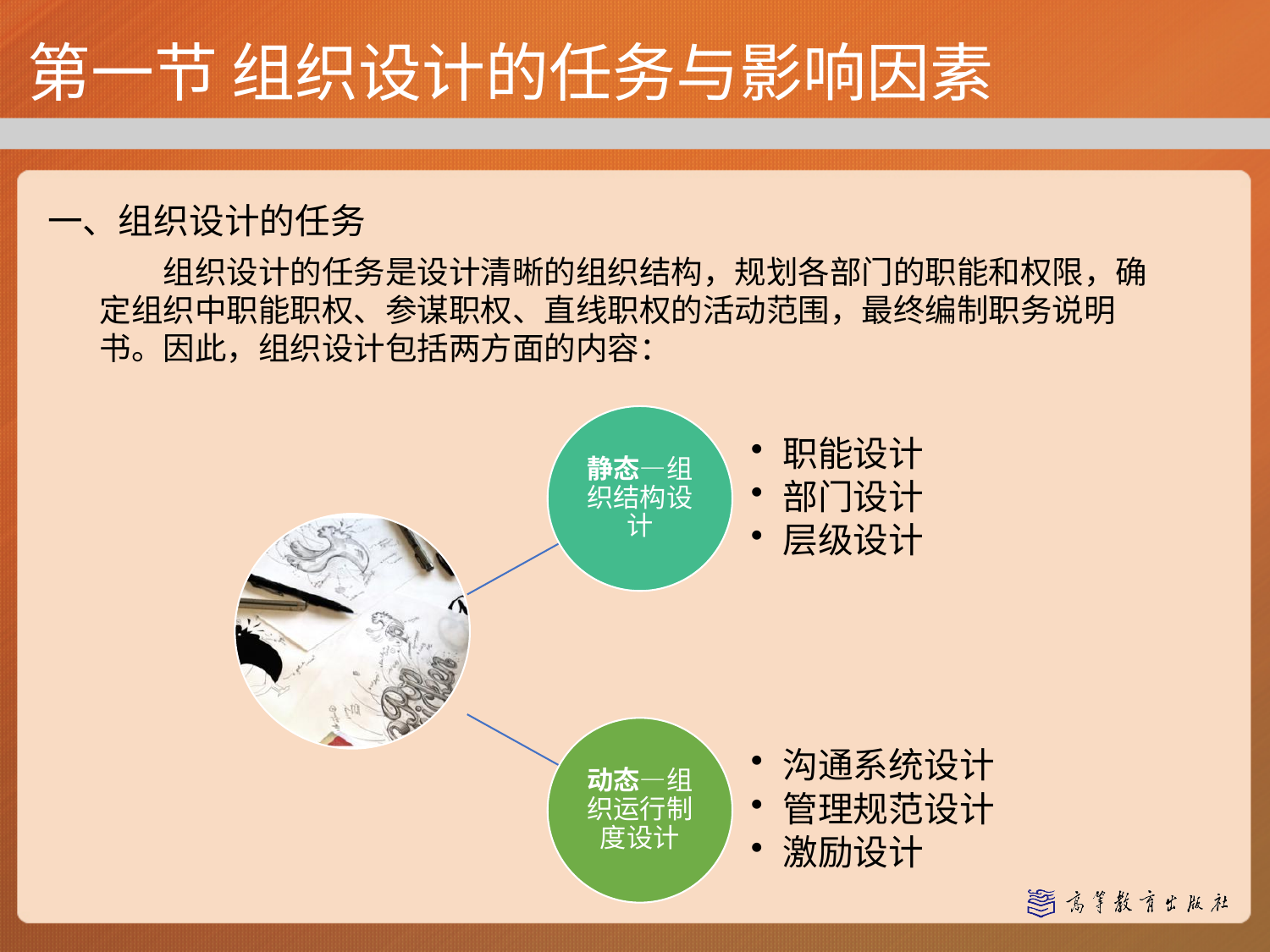

第一节 组织设计的任务与影响因素
一、组织设计的任务
组织设计的任务是设计清晰的组织结构，规划各部门的职能和权限，确定组织中职能职权、参谋职权、直线职权的活动范围，最终编制职务说明书。因此，组织设计包括两方面的内容：
静态—组织结构设计
职能设计
部门设计
层级设计
动态—组织运行制度设计
沟通系统设计
管理规范设计
激励设计